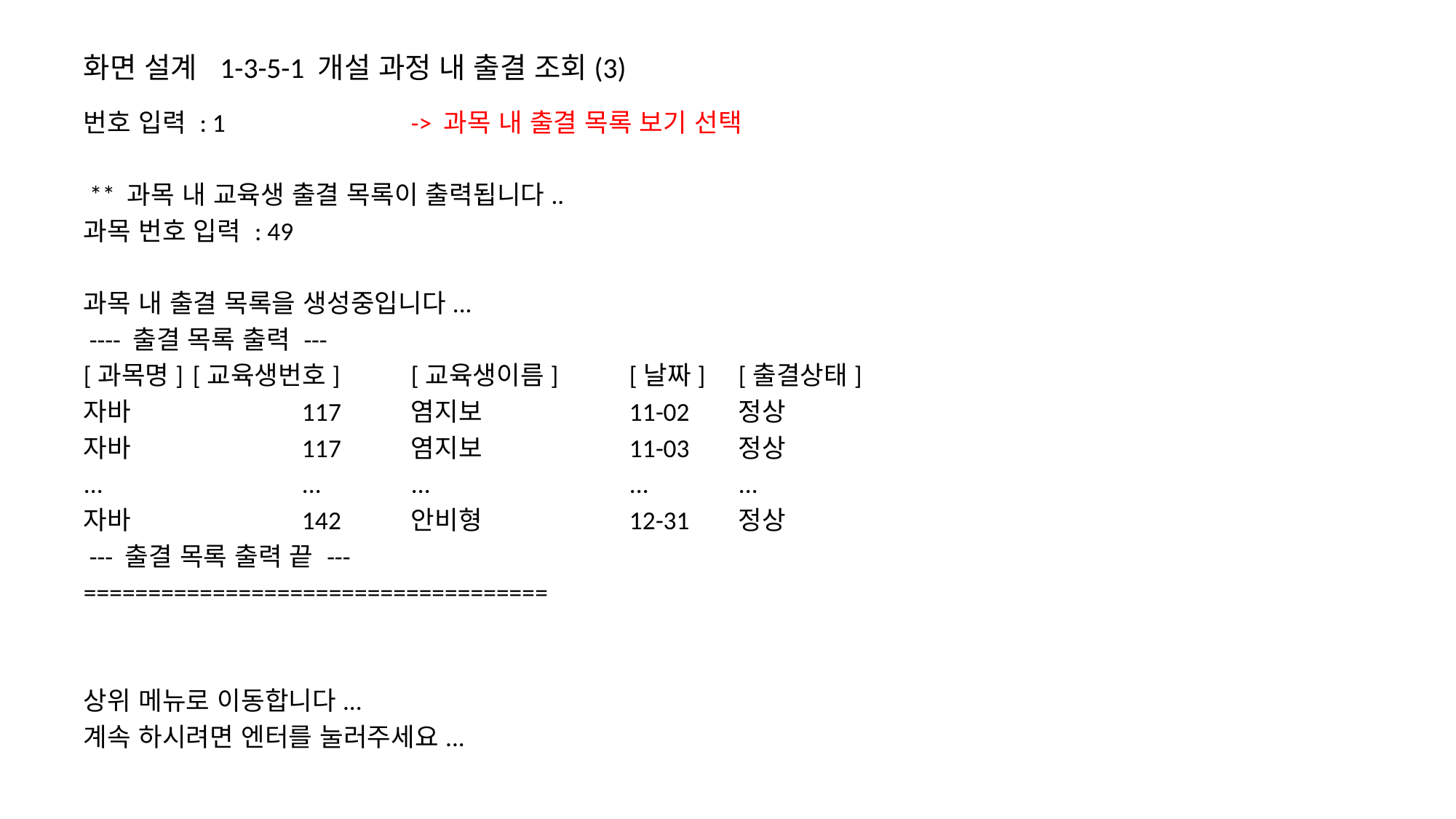

# 화면 설계  1-3-5-1 개설 과정 내 출결 조회(3)
번호 입력 : 1		-> 과목 내 출결 목록 보기 선택

 ** 과목 내 교육생 출결 목록이 출력됩니다..
과목 번호 입력 : 49

과목 내 출결 목록을 생성중입니다...
 ---- 출결 목록 출력 ---
[과목명]	[교육생번호]	[교육생이름]	[날짜]	[출결상태]
자바		117	염지보		11-02	정상
자바		117	염지보		11-03	정상
...		...	...		...	...
자바		142	안비형		12-31	정상
 --- 출결 목록 출력 끝 ---
====================================

상위 메뉴로 이동합니다...
계속 하시려면 엔터를 눌러주세요...